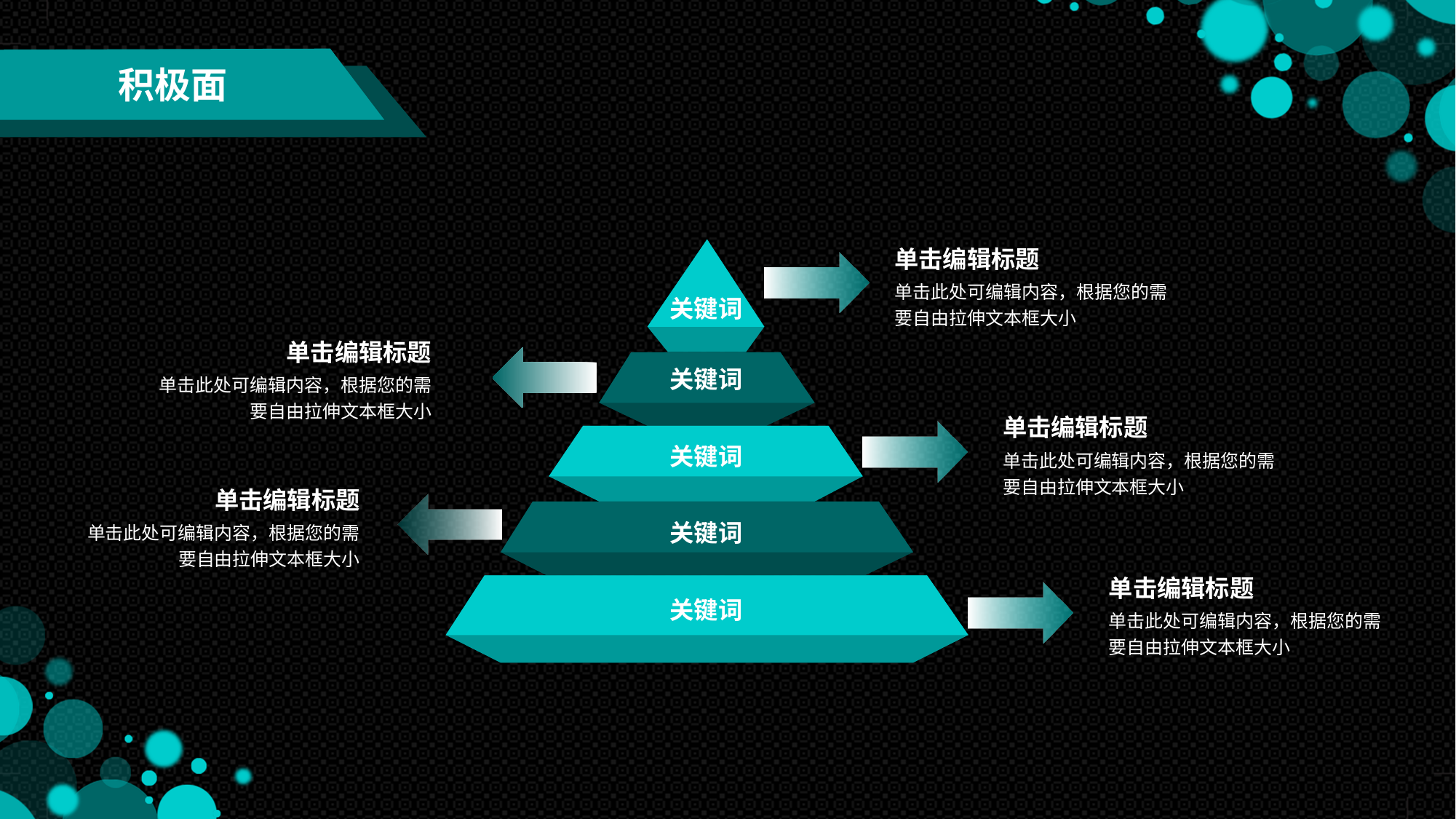

积极面

单击编辑标题
单击此处可编辑内容，根据您的需要自由拉伸文本框大小

关键词
单击编辑标题
单击此处可编辑内容，根据您的需要自由拉伸文本框大小

关键词
单击编辑标题
单击此处可编辑内容，根据您的需要自由拉伸文本框大小

关键词
单击编辑标题
单击此处可编辑内容，根据您的需要自由拉伸文本框大小

关键词
单击编辑标题
单击此处可编辑内容，根据您的需要自由拉伸文本框大小

关键词